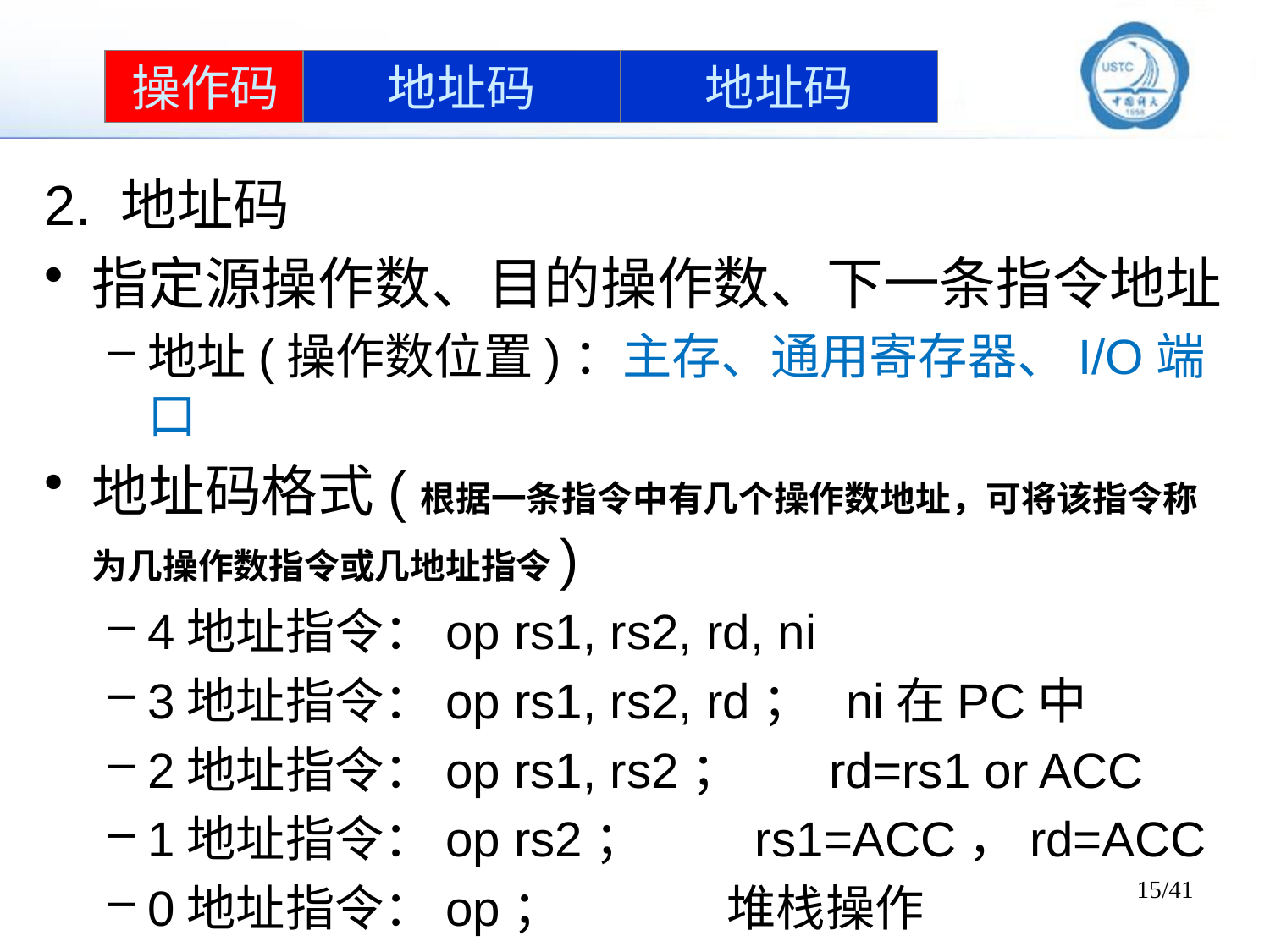

操作码
地址码
地址码
2. 地址码
指定源操作数、目的操作数、下一条指令地址
地址(操作数位置)：主存、通用寄存器、I/O端口
地址码格式(根据一条指令中有几个操作数地址，可将该指令称为几操作数指令或几地址指令)
4地址指令：op rs1, rs2, rd, ni
3地址指令：op rs1, rs2, rd；  ni在PC中
2地址指令：op rs1, rs2；       rd=rs1 or ACC
1地址指令：op rs2；         rs1=ACC，rd=ACC
0地址指令：op；               堆栈操作
15/41